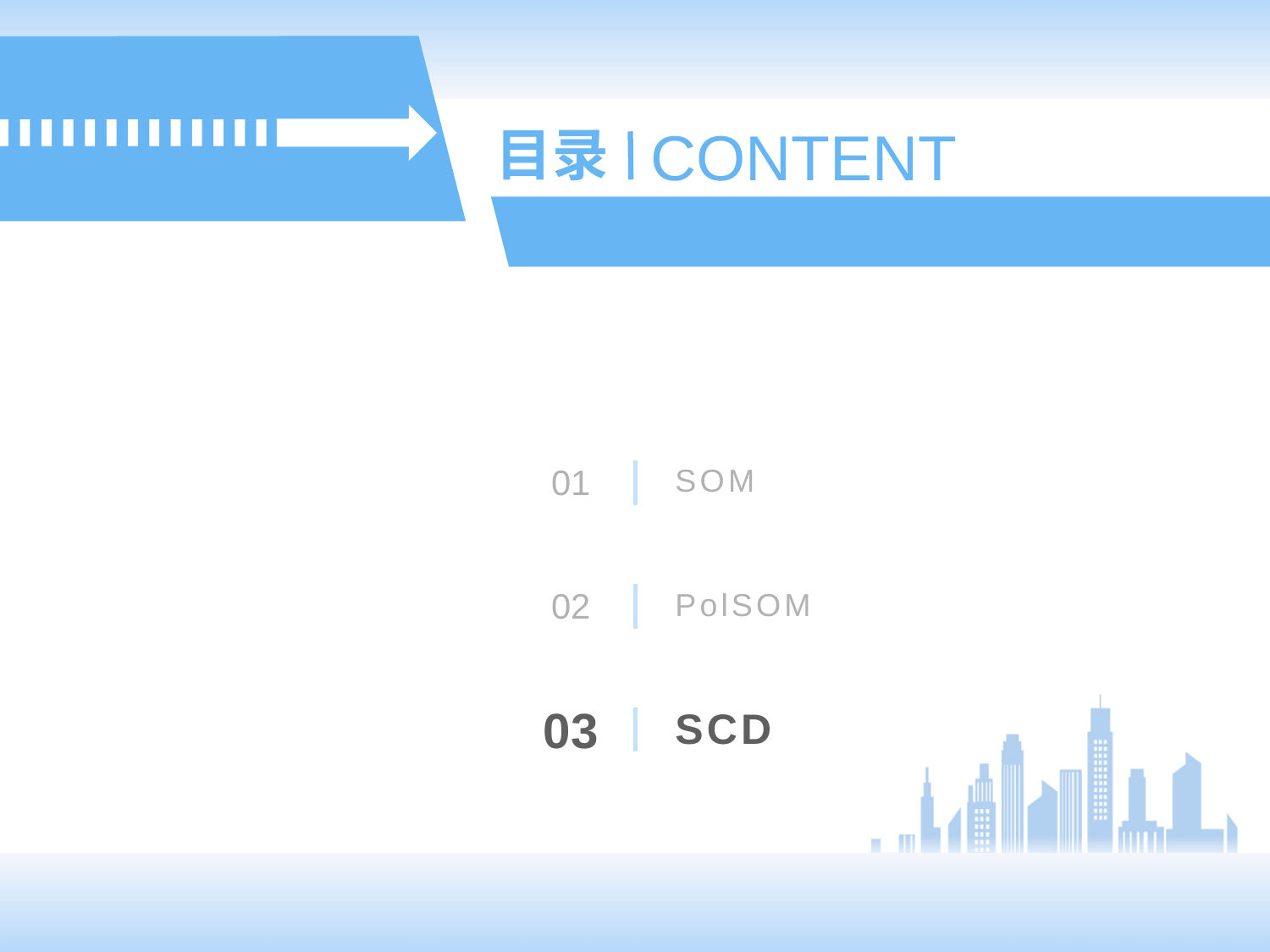

CONTENTS
目录

SOM
01
PolSOM
02
SCD
03